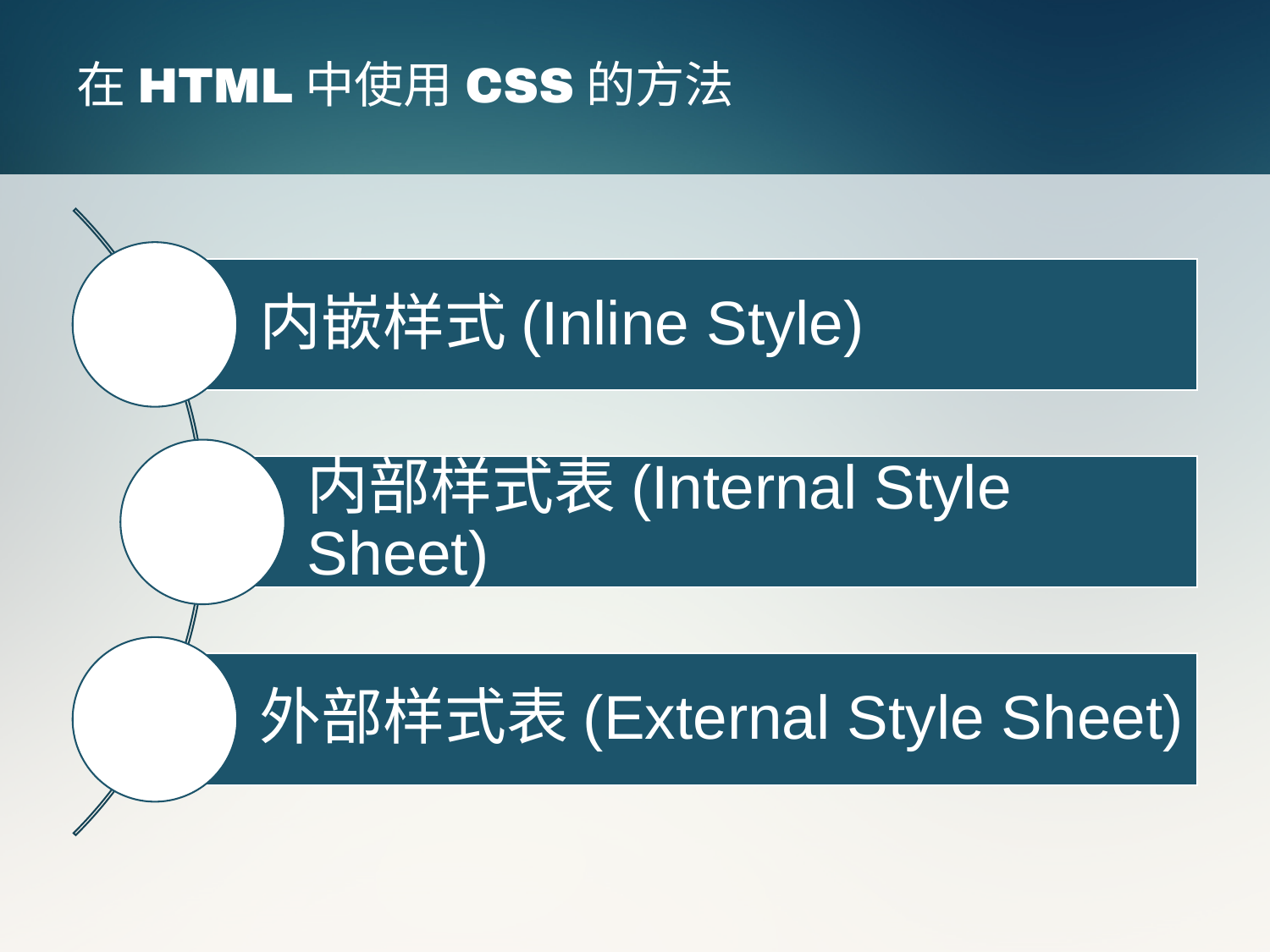

# 在HTML中使用CSS的方法
内嵌样式(Inline Style)
内部样式表(Internal Style Sheet)
外部样式表(External Style Sheet)